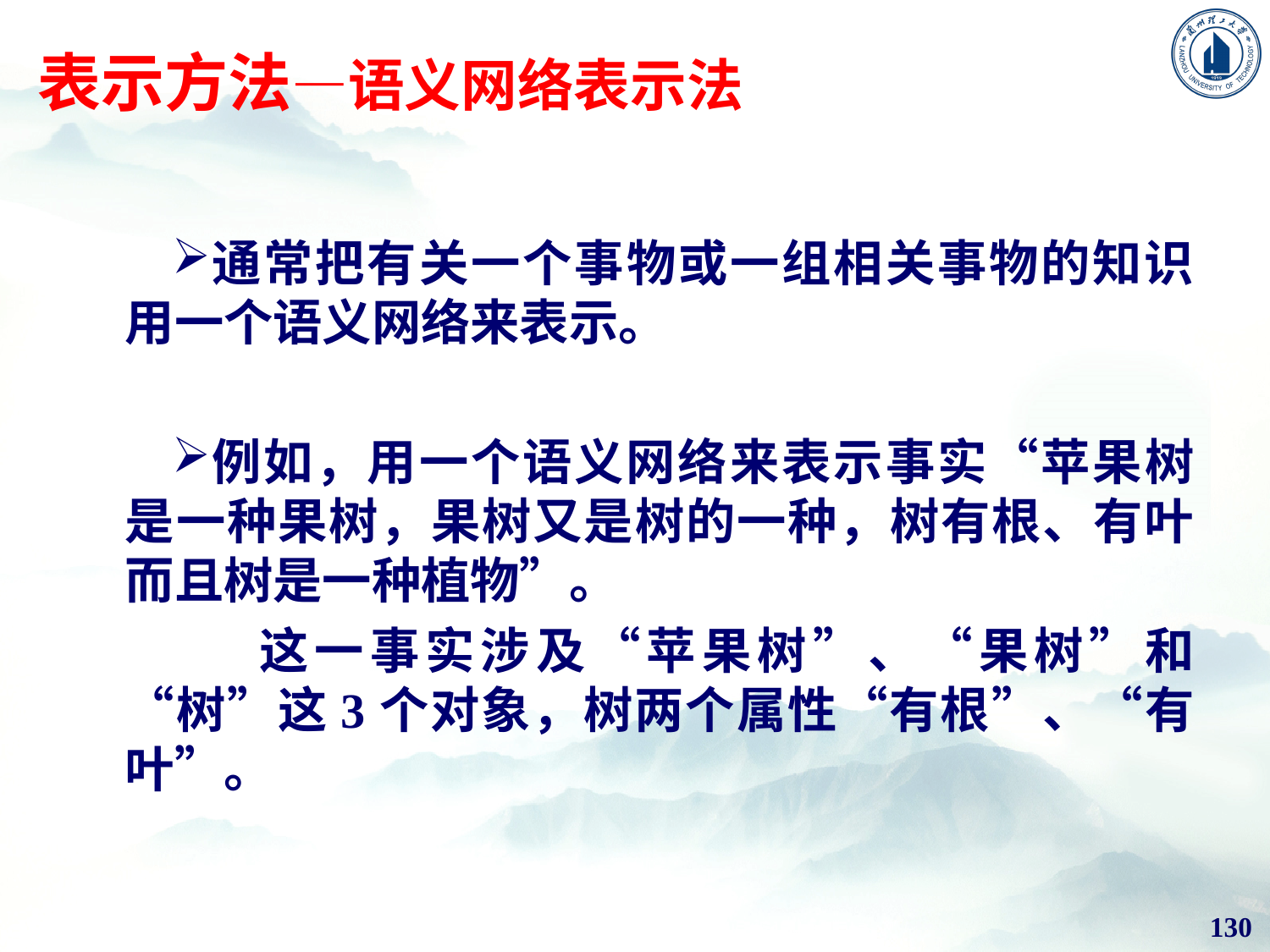

# 表示方法—语义网络表示法
通常把有关一个事物或一组相关事物的知识用一个语义网络来表示。

例如，用一个语义网络来表示事实“苹果树是一种果树，果树又是树的一种，树有根、有叶而且树是一种植物”。
    这一事实涉及“苹果树”、“果树”和“树”这3个对象，树两个属性“有根”、“有叶”。
130